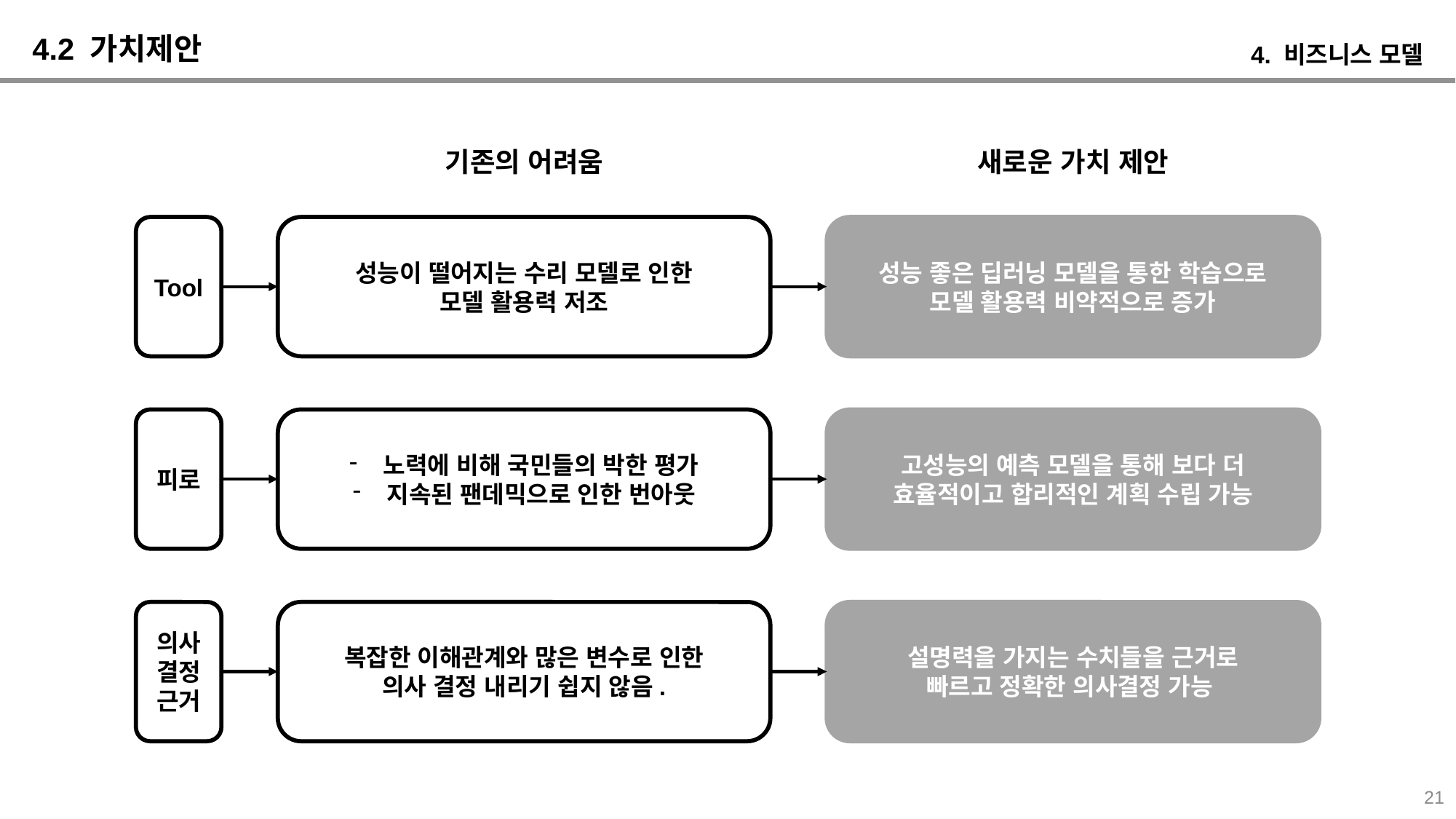

4.2 가치제안
4. 비즈니스 모델
기존의 어려움
새로운 가치 제안
Tool
성능이 떨어지는 수리 모델로 인한
모델 활용력 저조
성능 좋은 딥러닝 모델을 통한 학습으로
모델 활용력 비약적으로 증가
피로
노력에 비해 국민들의 박한 평가
지속된 팬데믹으로 인한 번아웃
고성능의 예측 모델을 통해 보다 더
효율적이고 합리적인 계획 수립 가능
의사
결정
근거
복잡한 이해관계와 많은 변수로 인한
의사 결정 내리기 쉽지 않음.
설명력을 가지는 수치들을 근거로
빠르고 정확한 의사결정 가능
21